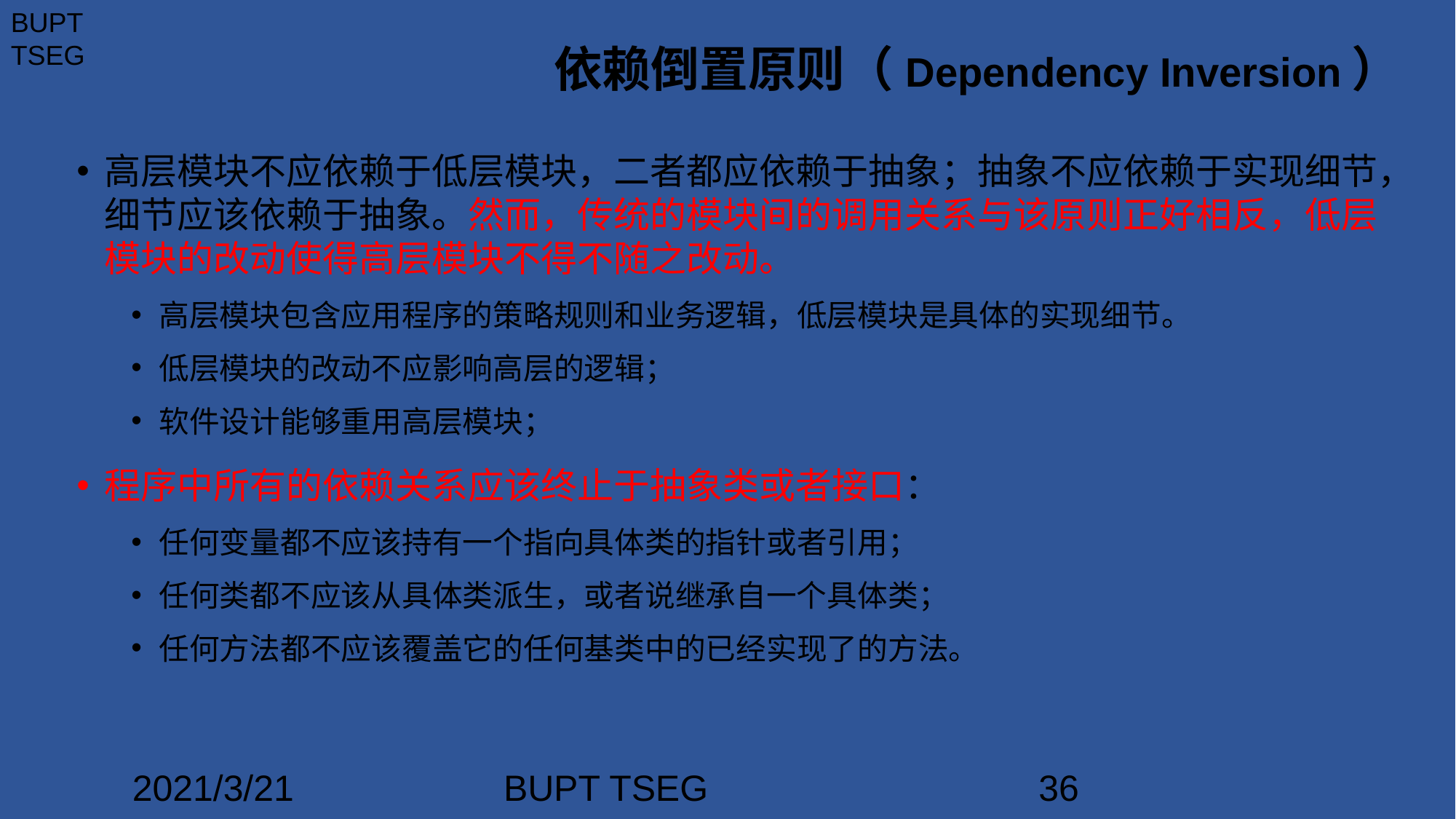

# 依赖倒置原则（Dependency Inversion）
高层模块不应依赖于低层模块，二者都应依赖于抽象；抽象不应依赖于实现细节，细节应该依赖于抽象。然而，传统的模块间的调用关系与该原则正好相反，低层模块的改动使得高层模块不得不随之改动。
高层模块包含应用程序的策略规则和业务逻辑，低层模块是具体的实现细节。
低层模块的改动不应影响高层的逻辑；
软件设计能够重用高层模块；
程序中所有的依赖关系应该终止于抽象类或者接口：
任何变量都不应该持有一个指向具体类的指针或者引用；
任何类都不应该从具体类派生，或者说继承自一个具体类；
任何方法都不应该覆盖它的任何基类中的已经实现了的方法。

2021/3/21
BUPT TSEG
36